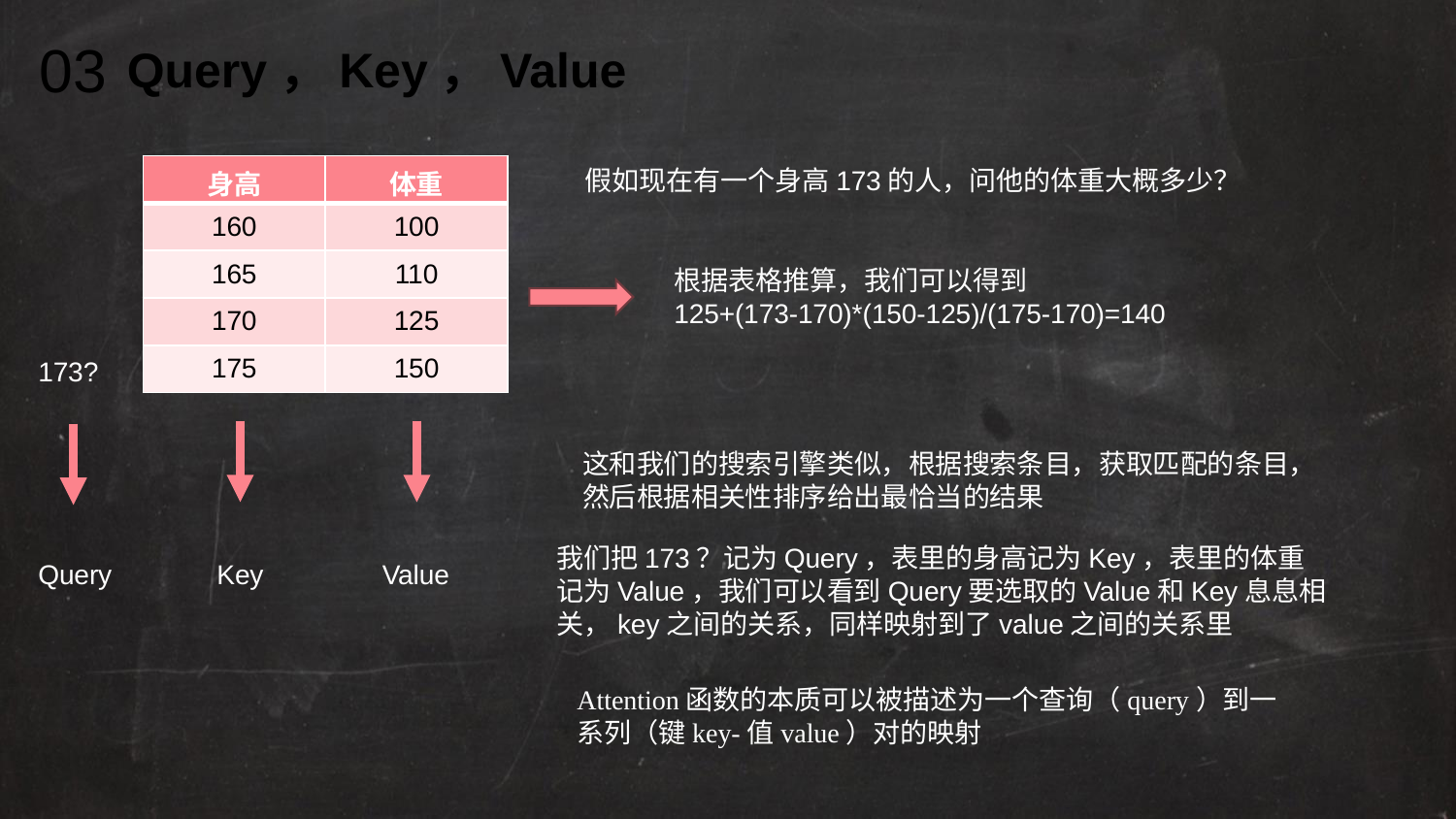

03
Query，Key，Value
| 身高 | 体重 |
| --- | --- |
| 160 | 100 |
| 165 | 110 |
| 170 | 125 |
| 175 | 150 |
假如现在有一个身高173的人，问他的体重大概多少？
根据表格推算，我们可以得到
125+(173-170)*(150-125)/(175-170)=140

173?
这和我们的搜索引擎类似，根据搜索条目，获取匹配的条目，
然后根据相关性排序给出最恰当的结果
我们把173？记为Query，表里的身高记为Key，表里的体重
记为Value，我们可以看到Query要选取的Value和Key息息相
关，key之间的关系，同样映射到了value之间的关系里
Query
Key
Value
Attention函数的本质可以被描述为一个查询（query）到一系列（键key-值value）对的映射